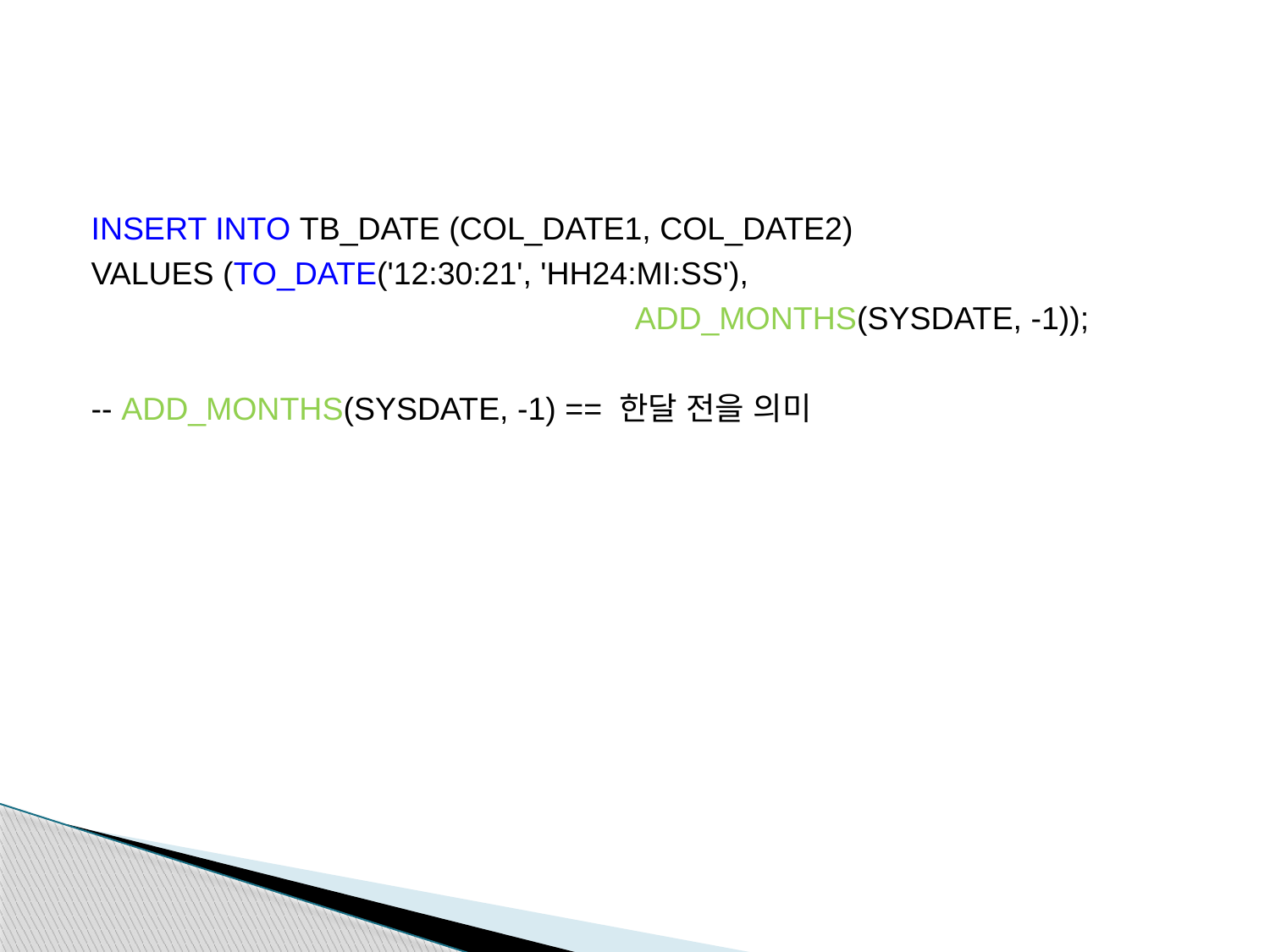

INSERT INTO TB_DATE (COL_DATE1, COL_DATE2)
VALUES (TO_DATE('12:30:21', 'HH24:MI:SS'),
					ADD_MONTHS(SYSDATE, -1));

-- ADD_MONTHS(SYSDATE, -1) == 한달 전을 의미